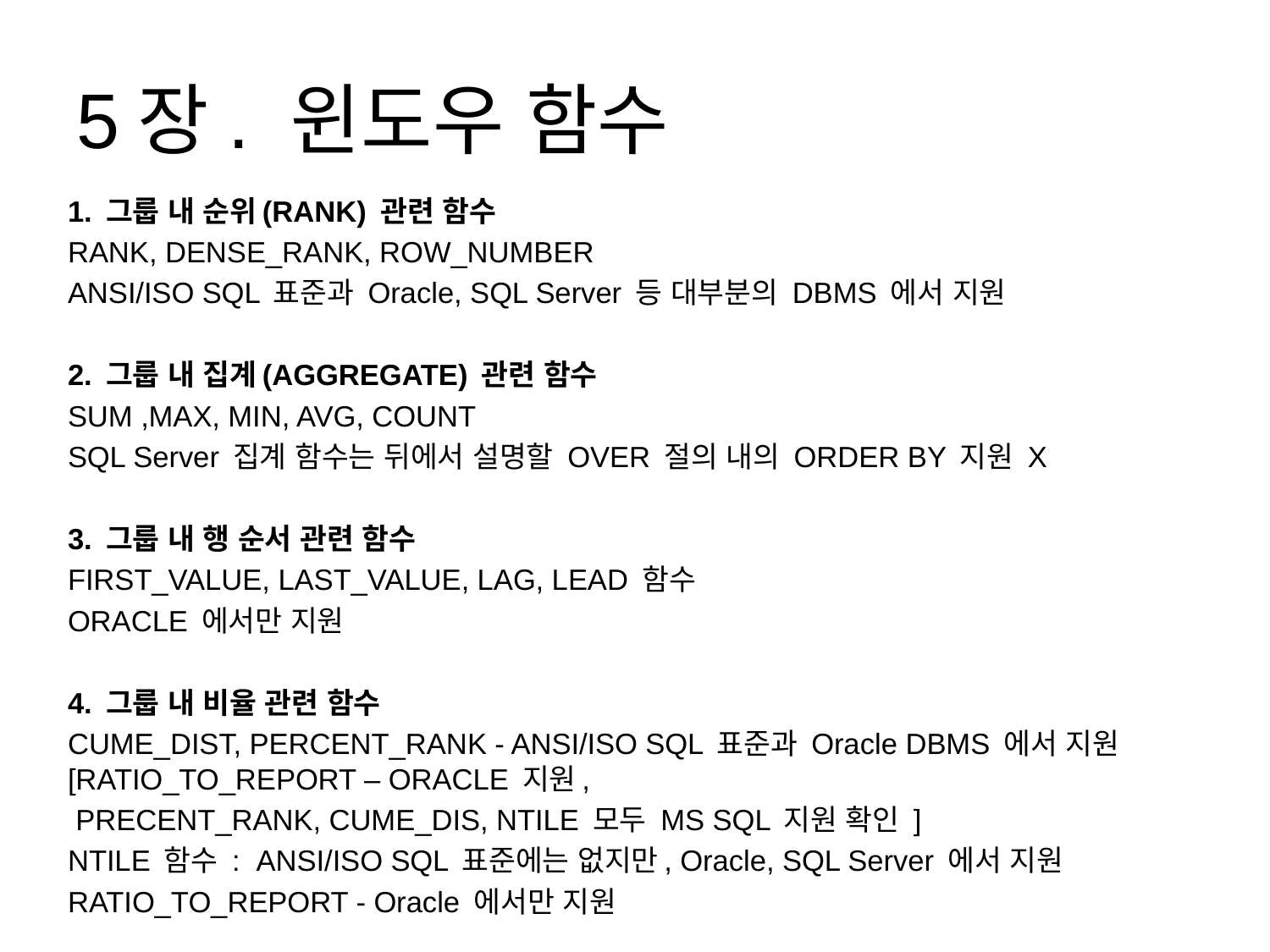

# 5장. 윈도우 함수
1. 그룹 내 순위(RANK) 관련 함수
RANK, DENSE_RANK, ROW_NUMBER
ANSI/ISO SQL 표준과 Oracle, SQL Server 등 대부분의 DBMS 에서 지원

2. 그룹 내 집계(AGGREGATE) 관련 함수
SUM ,MAX, MIN, AVG, COUNT
SQL Server 집계 함수는 뒤에서 설명할 OVER 절의 내의 ORDER BY 지원 X

3. 그룹 내 행 순서 관련 함수
FIRST_VALUE, LAST_VALUE, LAG, LEAD 함수
ORACLE 에서만 지원

4. 그룹 내 비율 관련 함수
CUME_DIST, PERCENT_RANK - ANSI/ISO SQL 표준과 Oracle DBMS 에서 지원
[RATIO_TO_REPORT – ORACLE 지원,
 PRECENT_RANK, CUME_DIS, NTILE 모두 MS SQL 지원 확인 ]
NTILE 함수 :  ANSI/ISO SQL 표준에는 없지만, Oracle, SQL Server 에서 지원
RATIO_TO_REPORT - Oracle 에서만 지원